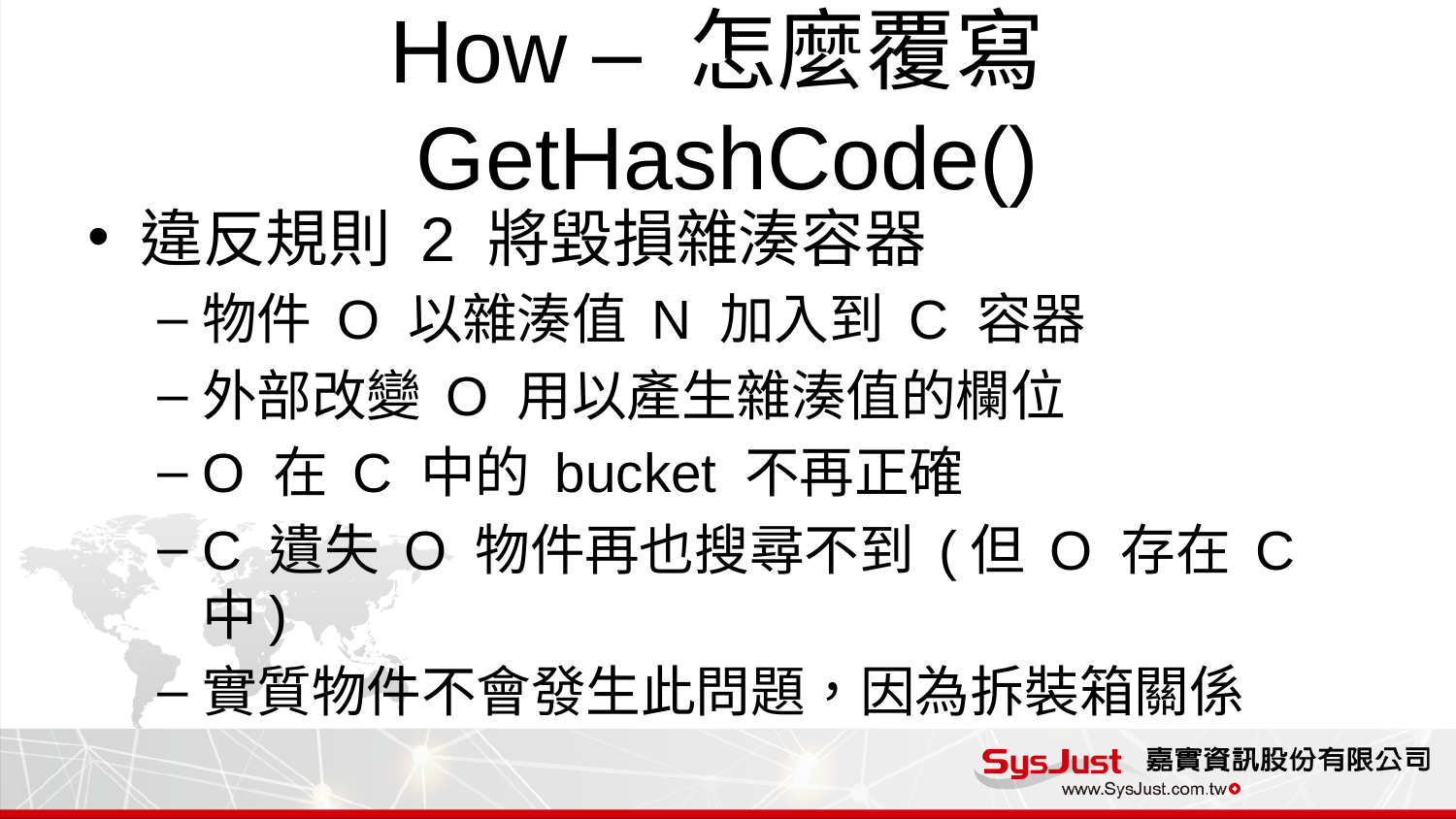

# How – 怎麼覆寫GetHashCode()
違反規則 2 將毀損雜湊容器
物件 O 以雜湊值 N 加入到 C 容器
外部改變 O 用以產生雜湊值的欄位
O 在 C 中的 bucket 不再正確
C 遺失 O 物件再也搜尋不到 (但 O 存在 C 中)
實質物件不會發生此問題，因為拆裝箱關係